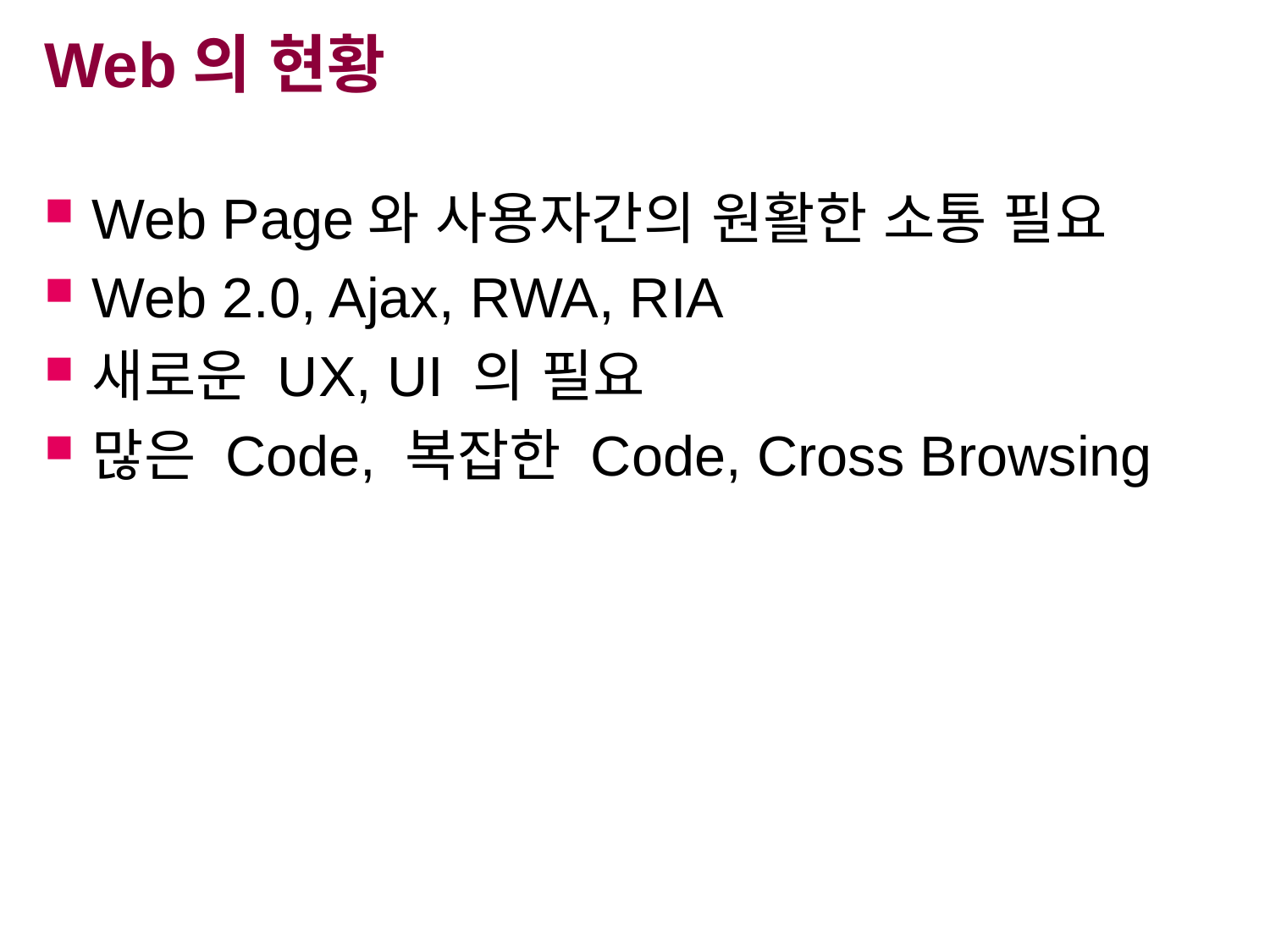

# Web의 현황
Web Page와 사용자간의 원활한 소통 필요
Web 2.0, Ajax, RWA, RIA
새로운 UX, UI 의 필요
많은 Code, 복잡한 Code, Cross Browsing